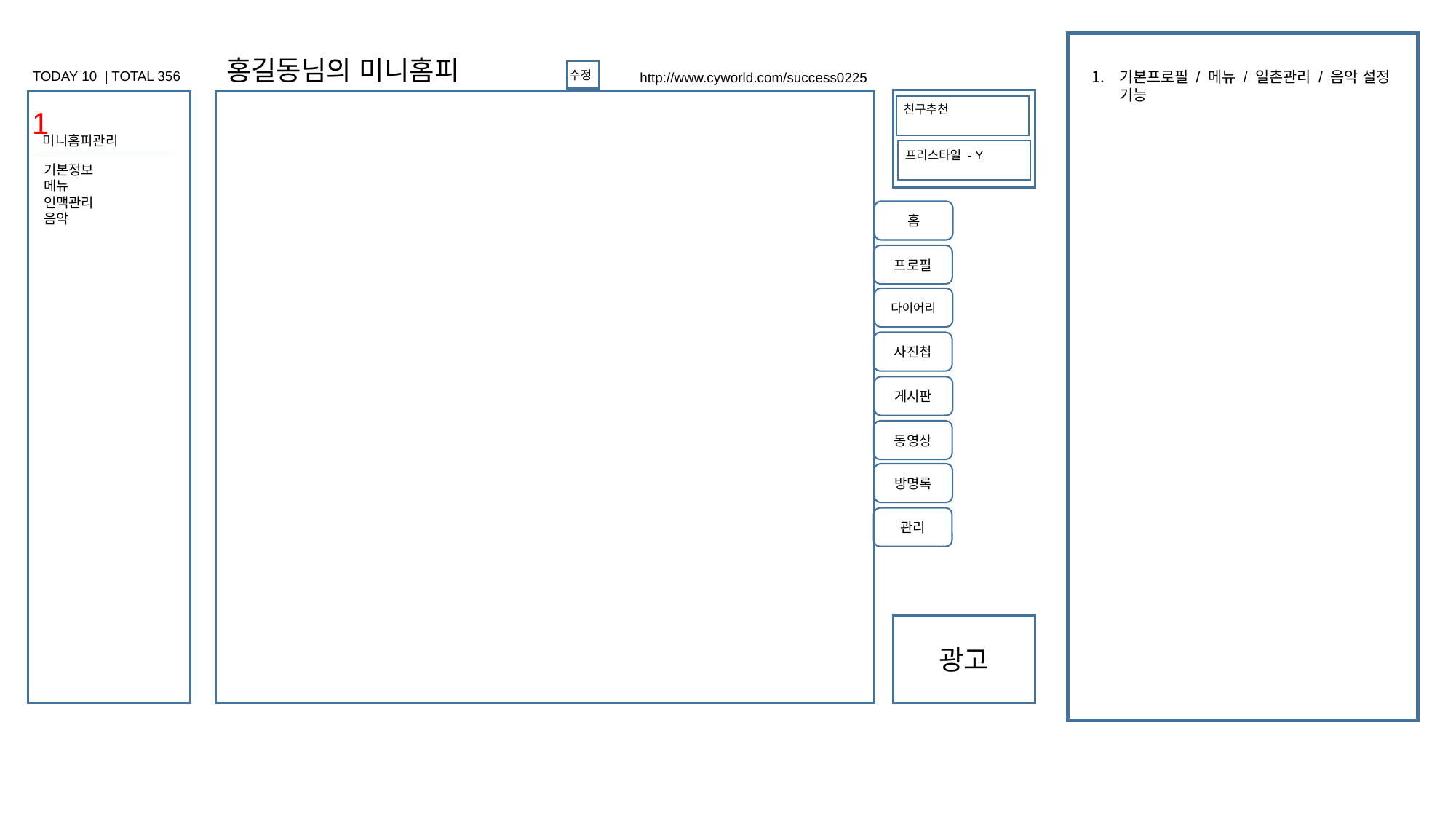

홍길동님의 미니홈피

TODAY 10  | TOTAL 356
수정
기본프로필 / 메뉴 / 일촌관리 / 음악 설정 기능
http://www.cyworld.com/success0225

친구추천
1
미니홈피관리

프리스타일 - Y
기본정보
메뉴
인맥관리
음악
홈
프로필
다이어리
사진첩
게시판
동영상
방명록
관리
광고